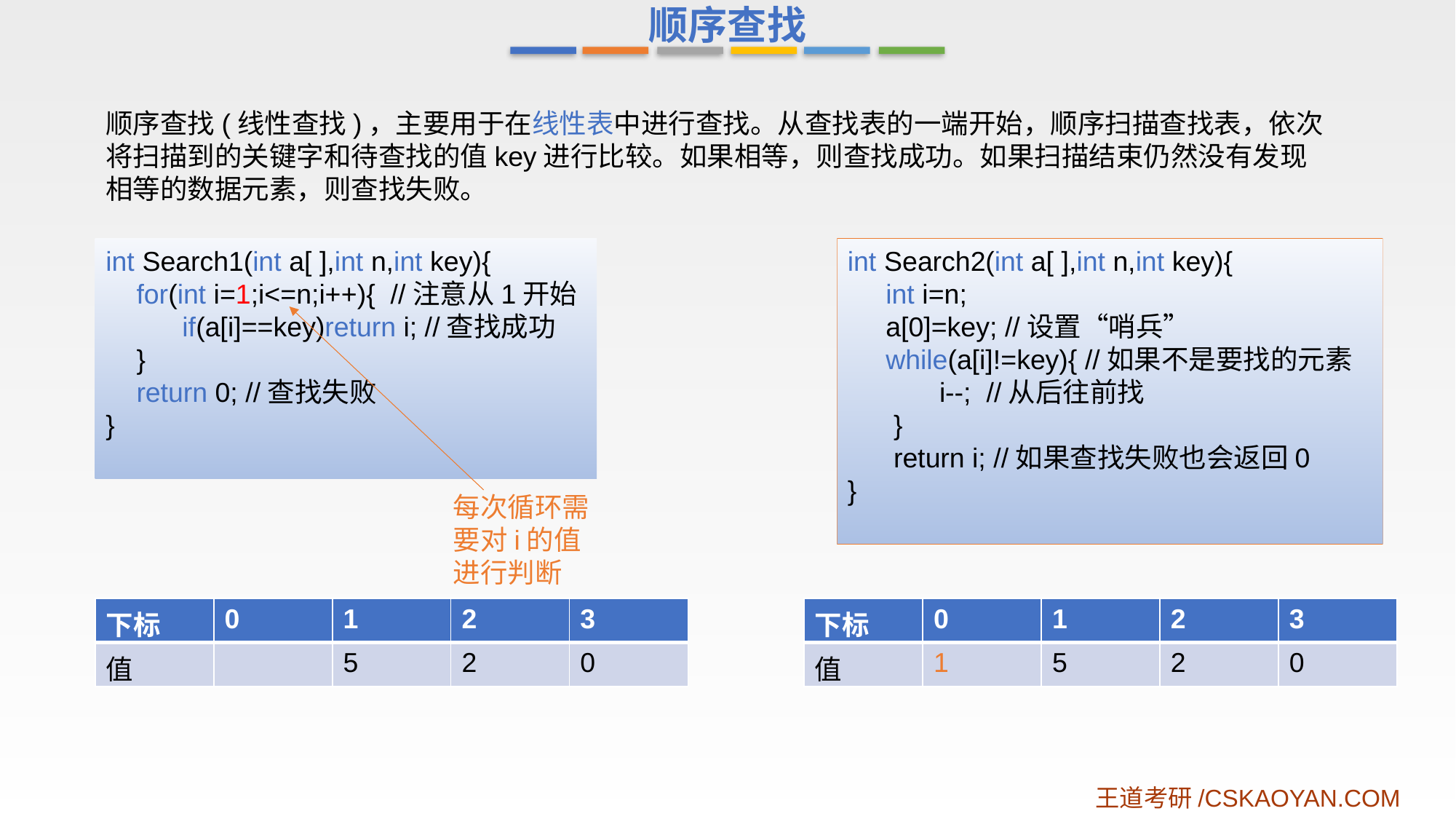

顺序查找

顺序查找(线性查找)，主要用于在线性表中进行查找。从查找表的一端开始，顺序扫描查找表，依次将扫描到的关键字和待查找的值key进行比较。如果相等，则查找成功。如果扫描结束仍然没有发现相等的数据元素，则查找失败。
int Search2(int a[ ],int n,int key){
     int i=n;
     a[0]=key; //设置“哨兵”
     while(a[i]!=key){ //如果不是要找的元素
            i--;  //从后往前找
      }
      return i; //如果查找失败也会返回0
}

int Search1(int a[ ],int n,int key){
    for(int i=1;i<=n;i++){  //注意从1开始
          if(a[i]==key)return i; //查找成功
    }
    return 0; //查找失败
}

每次循环需要对i的值进行判断
| 下标 | 0 | 1 | 2 | 3 |
| --- | --- | --- | --- | --- |
| 值 |  | 5 | 2 | 0 |
| 下标 | 0 | 1 | 2 | 3 |
| --- | --- | --- | --- | --- |
| 值 | 1 | 5 | 2 | 0 |
王道考研/CSKAOYAN.COM